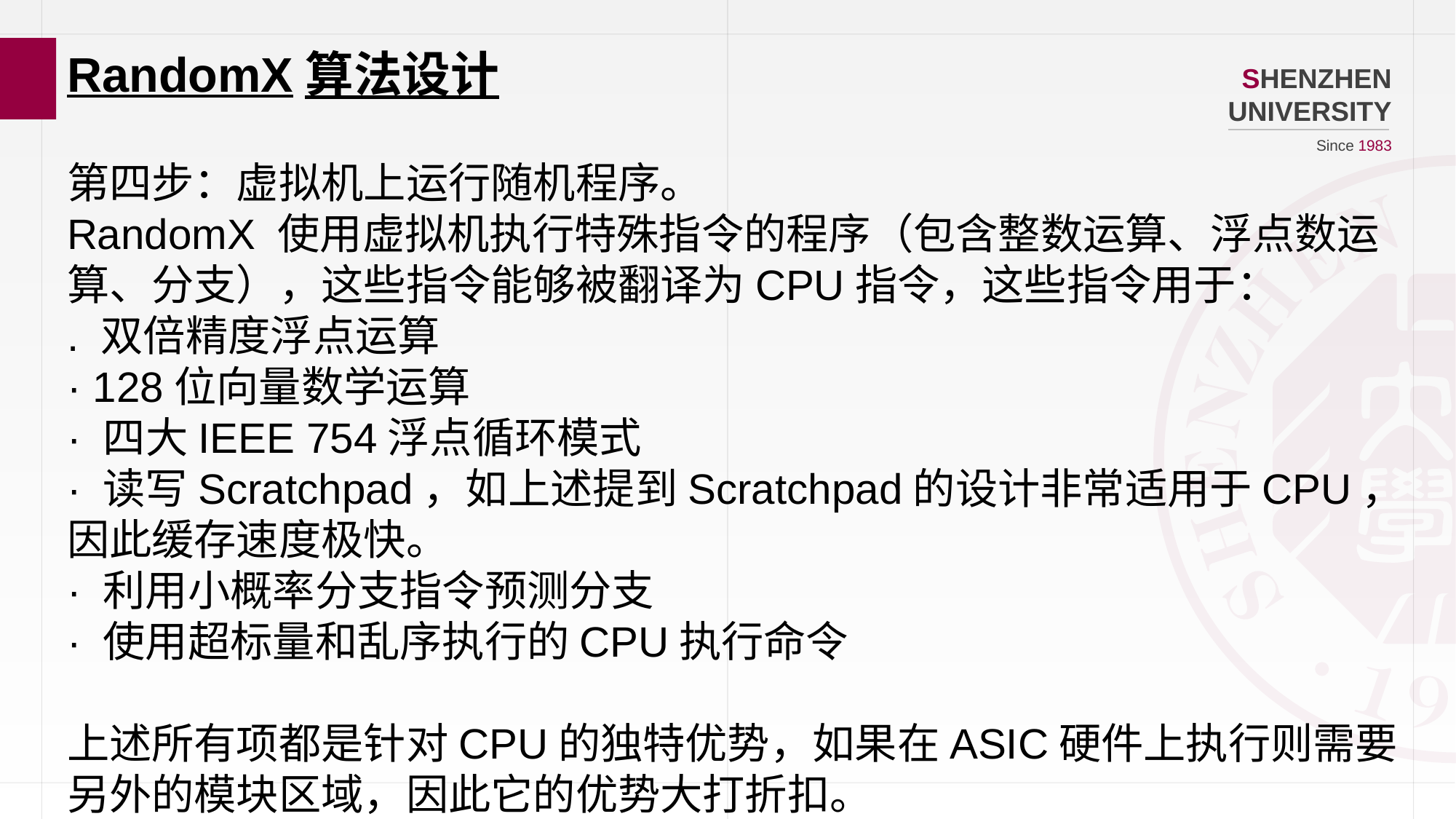

RandomX算法设计
第四步：虚拟机上运行随机程序。
RandomX 使用虚拟机执行特殊指令的程序（包含整数运算、浮点数运算、分支），这些指令能够被翻译为CPU指令，这些指令用于：
. 双倍精度浮点运算
· 128位向量数学运算
· 四大IEEE 754浮点循环模式
· 读写Scratchpad，如上述提到Scratchpad的设计非常适用于CPU，因此缓存速度极快。
· 利用小概率分支指令预测分支
· 使用超标量和乱序执行的CPU执行命令

上述所有项都是针对CPU的独特优势，如果在ASIC硬件上执行则需要另外的模块区域，因此它的优势大打折扣。

11